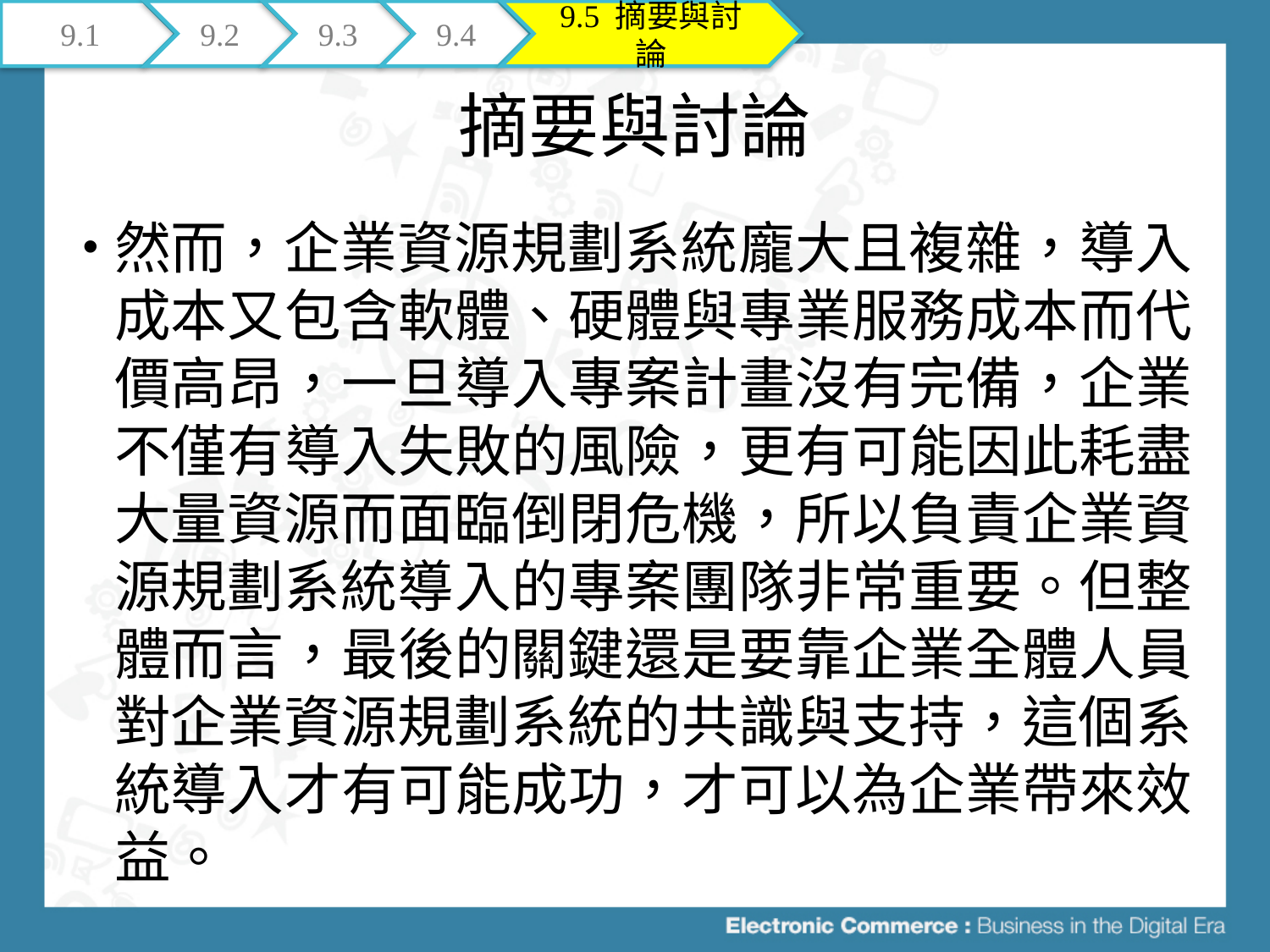

9.1
9.2
9.3
9.4
9.5 摘要與討論
# 摘要與討論
然而，企業資源規劃系統龐大且複雜，導入成本又包含軟體、硬體與專業服務成本而代價高昂，一旦導入專案計畫沒有完備，企業不僅有導入失敗的風險，更有可能因此耗盡大量資源而面臨倒閉危機，所以負責企業資源規劃系統導入的專案團隊非常重要。但整體而言，最後的關鍵還是要靠企業全體人員對企業資源規劃系統的共識與支持，這個系統導入才有可能成功，才可以為企業帶來效益。